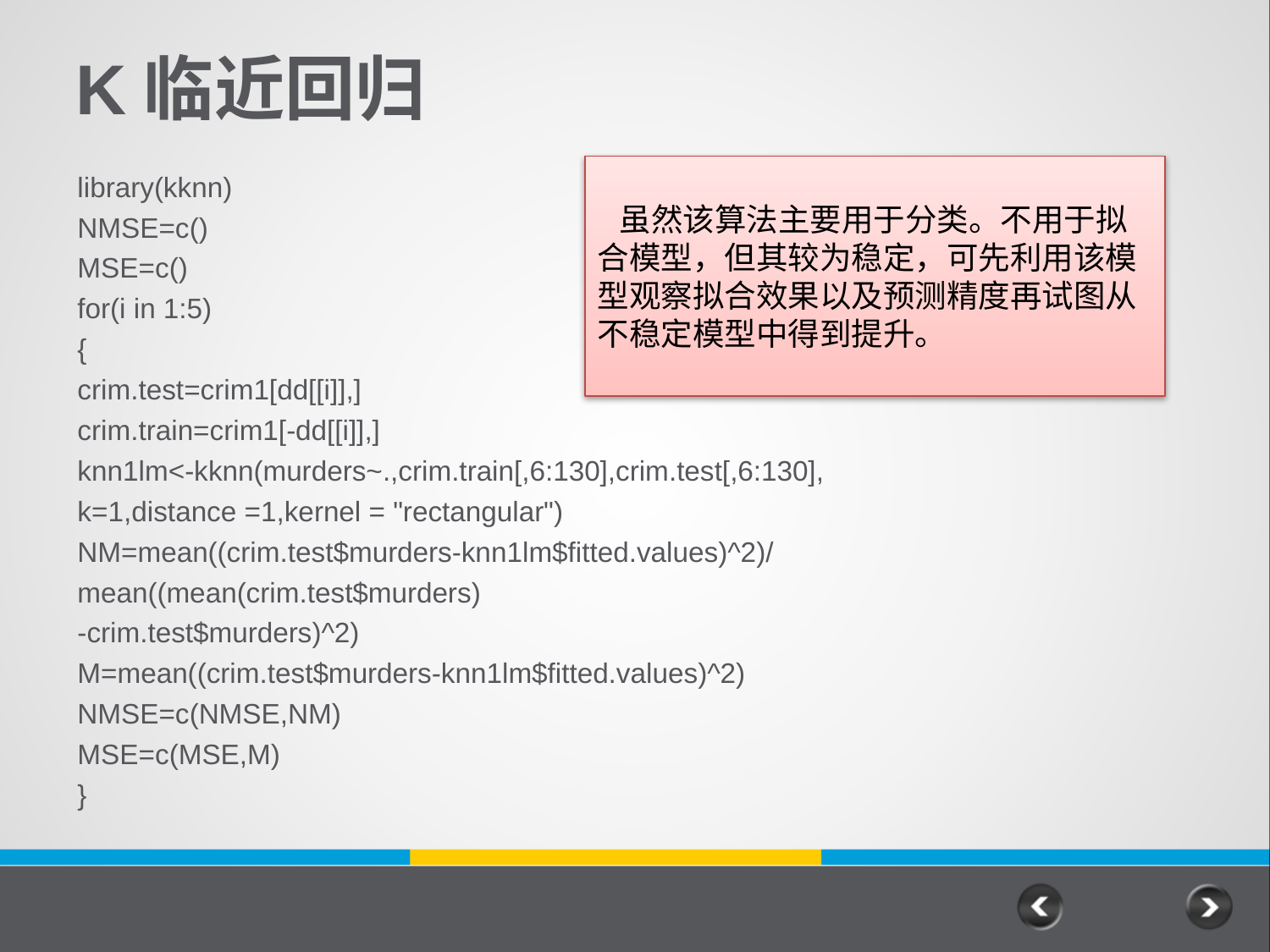

# K临近回归
library(kknn)
NMSE=c()
MSE=c()
for(i in 1:5)
{
crim.test=crim1[dd[[i]],]
crim.train=crim1[-dd[[i]],]
knn1lm<-kknn(murders~.,crim.train[,6:130],crim.test[,6:130],
k=1,distance =1,kernel = "rectangular")
NM=mean((crim.test$murders-knn1lm$fitted.values)^2)/mean((mean(crim.test$murders)
-crim.test$murders)^2)
M=mean((crim.test$murders-knn1lm$fitted.values)^2)
NMSE=c(NMSE,NM)
MSE=c(MSE,M)
}
  虽然该算法主要用于分类。不用于拟合模型，但其较为稳定，可先利用该模型观察拟合效果以及预测精度再试图从不稳定模型中得到提升。
49